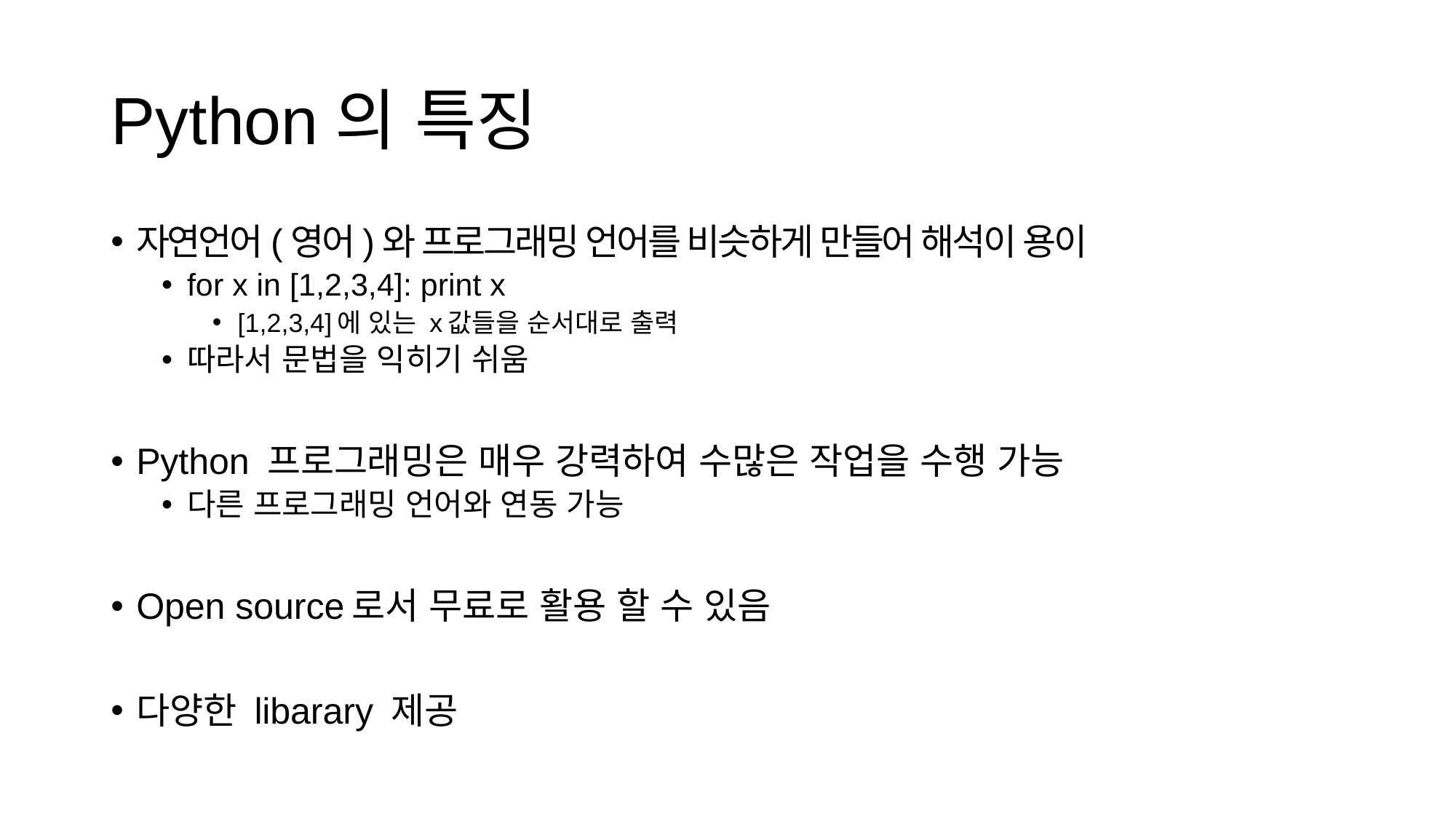

# Python의 특징
자연언어(영어)와 프로그래밍 언어를 비슷하게 만들어 해석이 용이
for x in [1,2,3,4]: print x
[1,2,3,4]에 있는 x값들을 순서대로 출력
따라서 문법을 익히기 쉬움

Python 프로그래밍은 매우 강력하여 수많은 작업을 수행 가능
다른 프로그래밍 언어와 연동 가능

Open source로서 무료로 활용 할 수 있음

다양한 libarary 제공